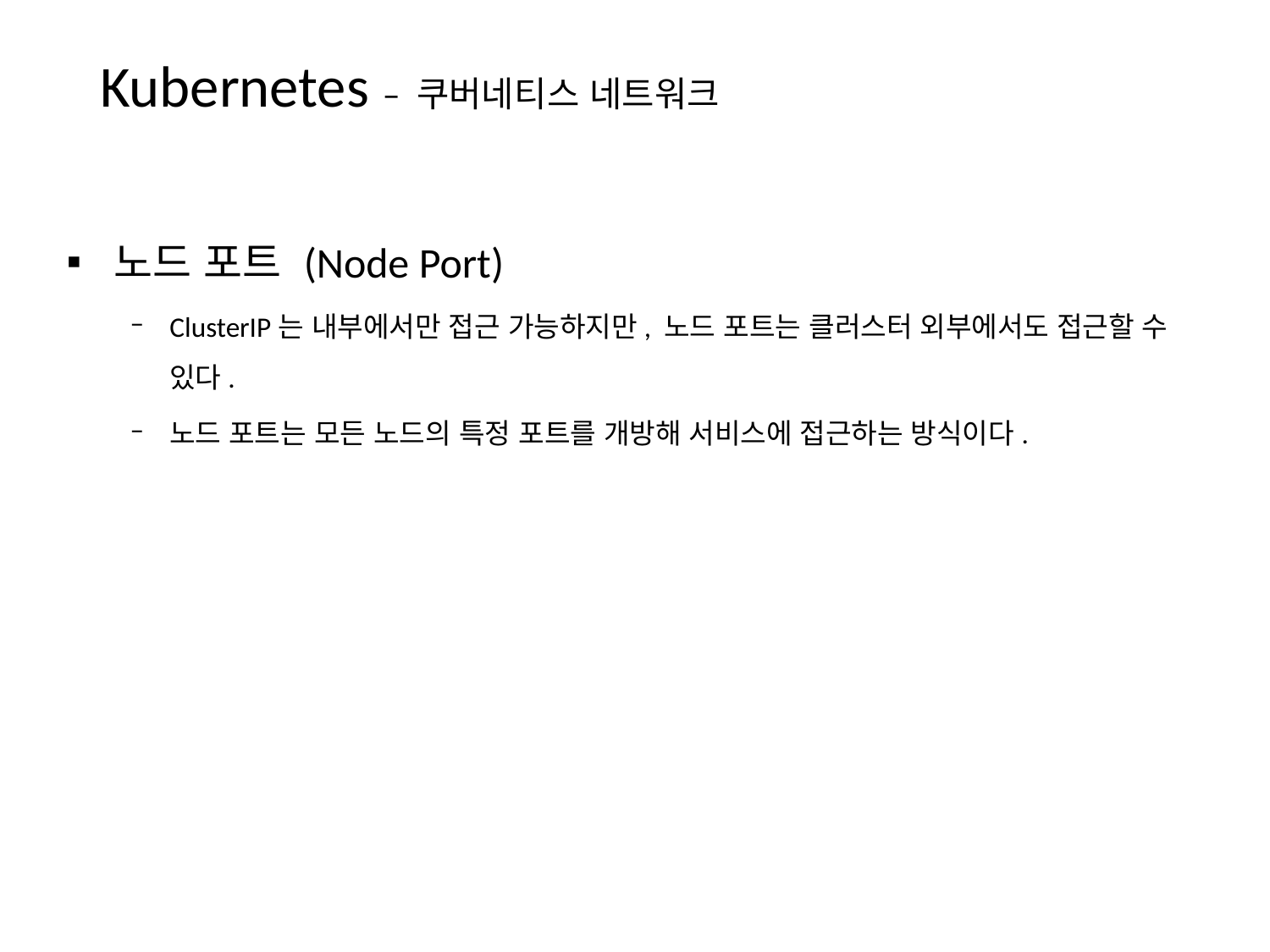

# Kubernetes – 쿠버네티스 네트워크
노드 포트 (Node Port)
ClusterIP는 내부에서만 접근 가능하지만, 노드 포트는 클러스터 외부에서도 접근할 수 있다.
노드 포트는 모든 노드의 특정 포트를 개방해 서비스에 접근하는 방식이다.